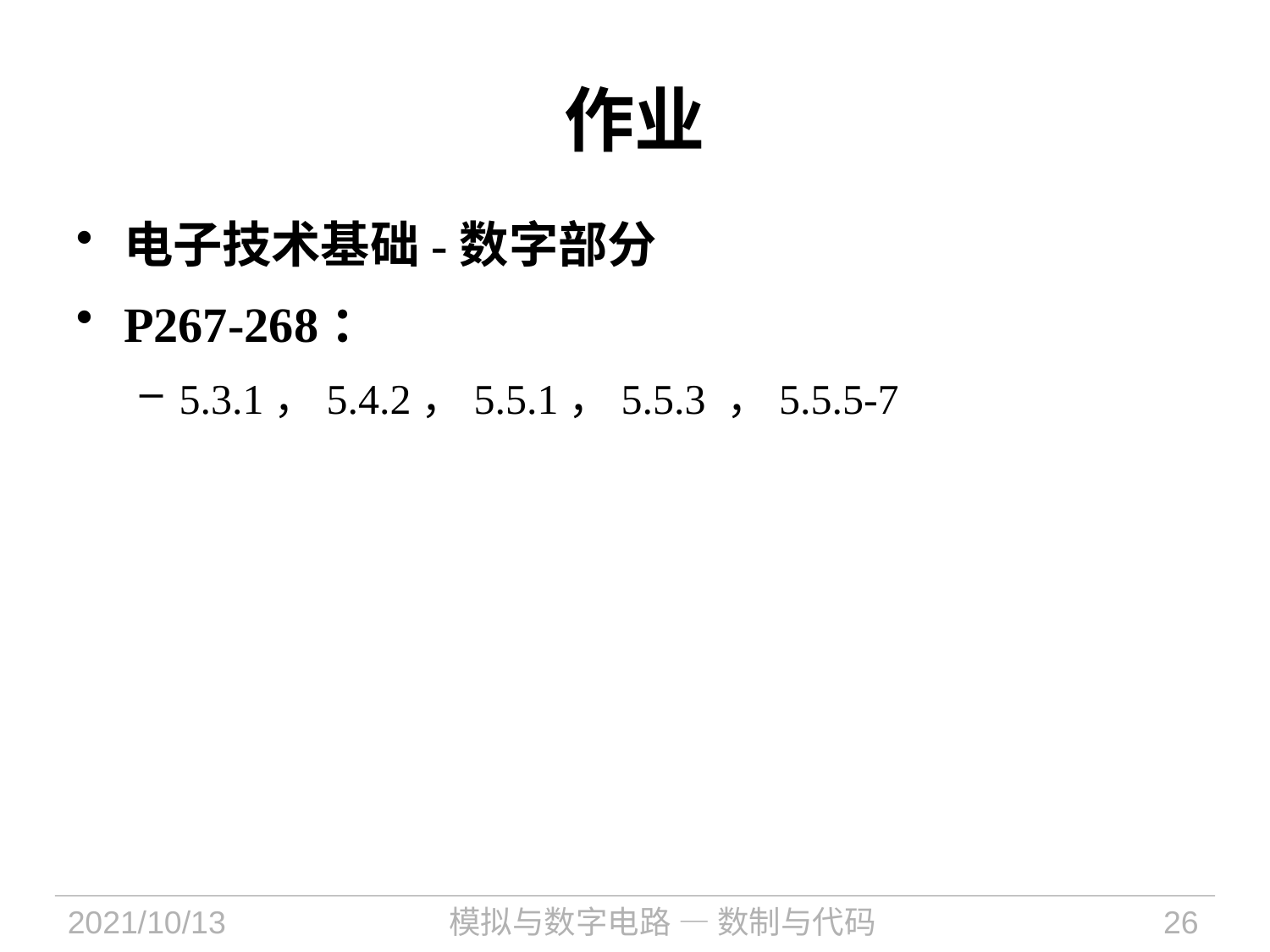

# 作业
电子技术基础-数字部分
P267-268：
5.3.1，5.4.2，5.5.1，5.5.3 ，5.5.5-7
2021/10/13
模拟与数字电路 — 数制与代码
26